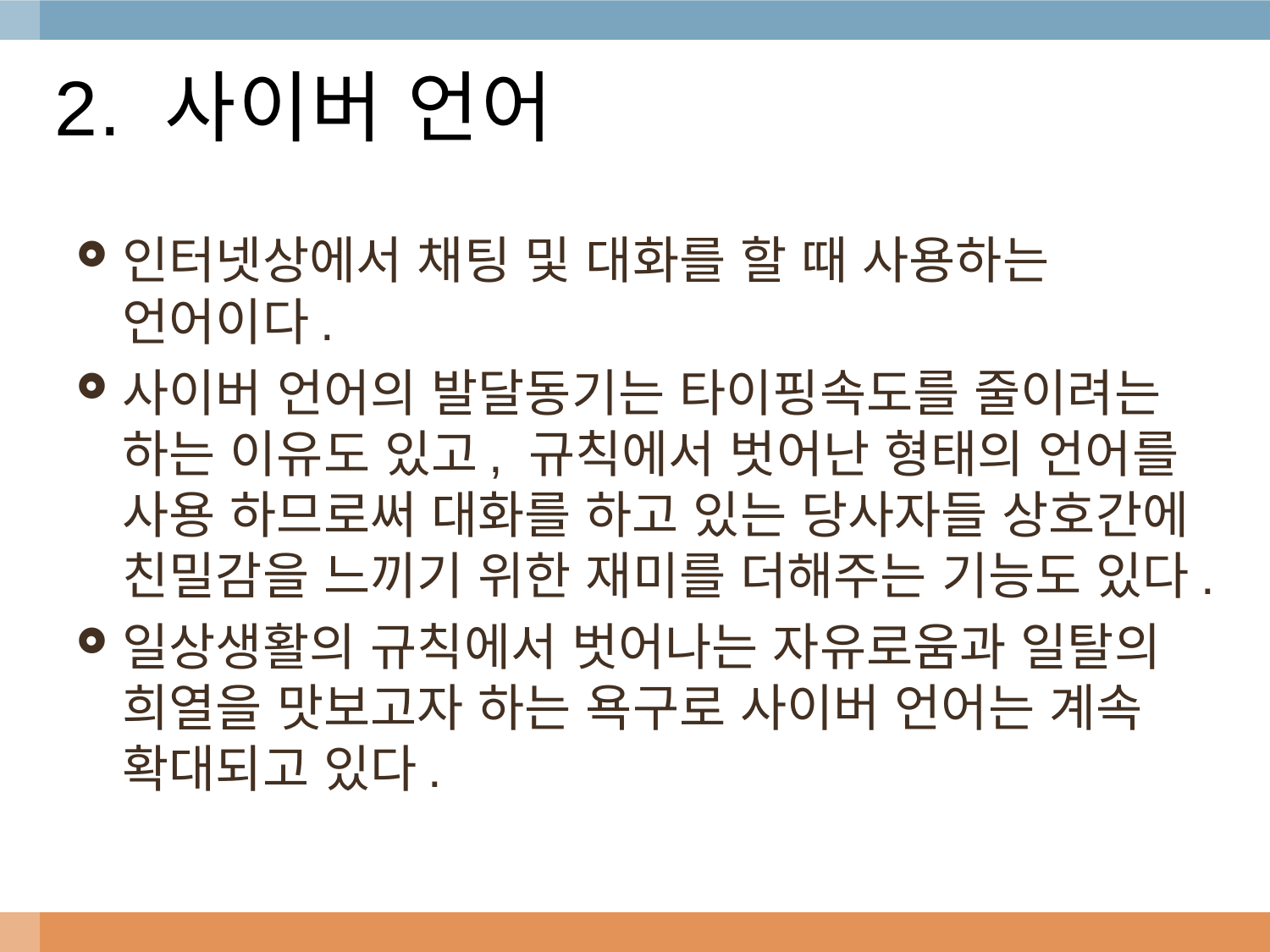

# 2. 사이버 언어
인터넷상에서 채팅 및 대화를 할 때 사용하는 언어이다.
사이버 언어의 발달동기는 타이핑속도를 줄이려는 하는 이유도 있고, 규칙에서 벗어난 형태의 언어를 사용 하므로써 대화를 하고 있는 당사자들 상호간에 친밀감을 느끼기 위한 재미를 더해주는 기능도 있다.
일상생활의 규칙에서 벗어나는 자유로움과 일탈의 희열을 맛보고자 하는 욕구로 사이버 언어는 계속 확대되고 있다.